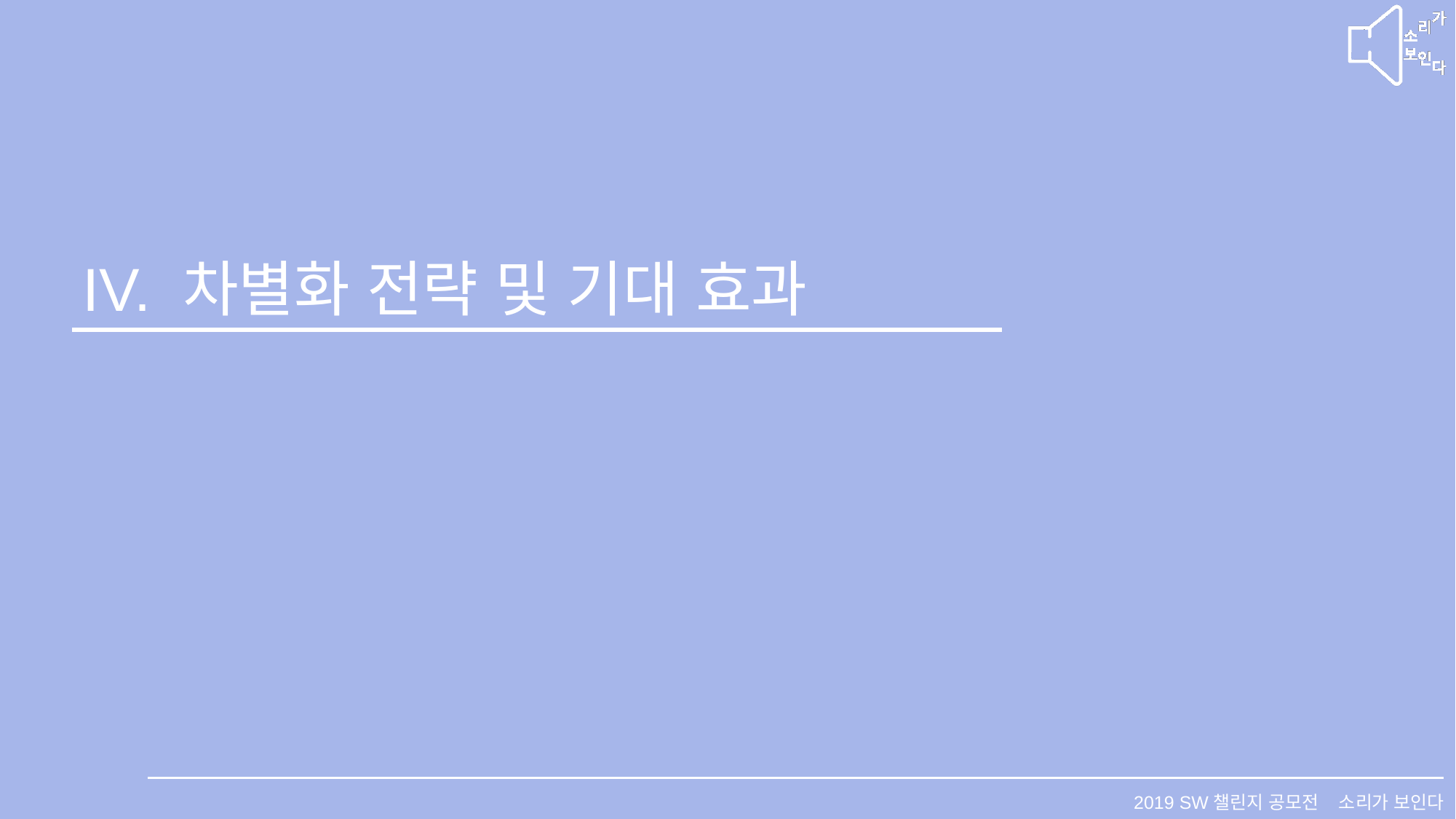

IV. 차별화 전략 및 기대 효과
2019 SW챌린지 공모전    소리가 보인다